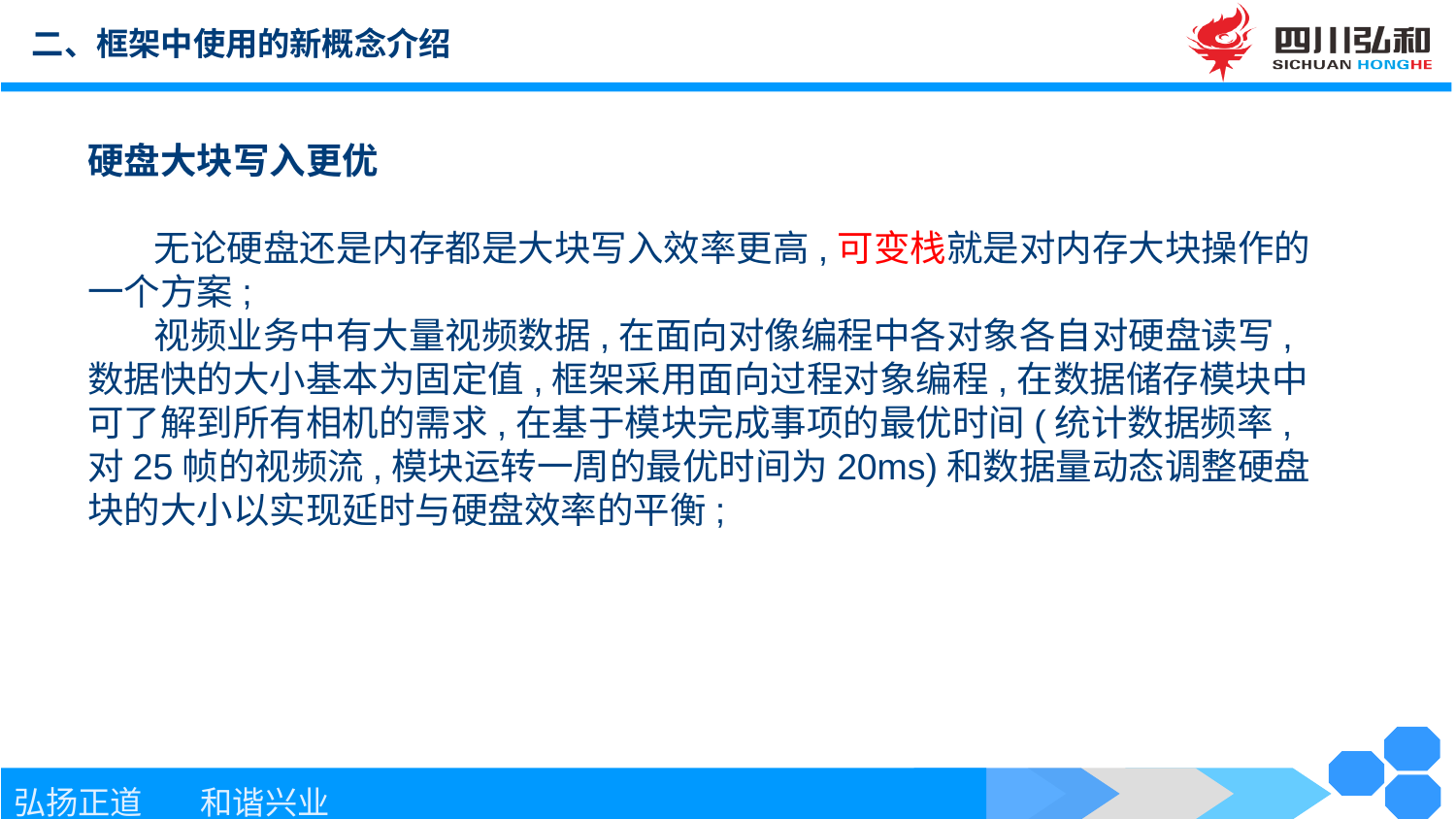

二、框架中使用的新概念介绍

硬盘大块写入更优

       无论硬盘还是内存都是大块写入效率更高,可变栈就是对内存大块操作的一个方案;
       视频业务中有大量视频数据,在面向对像编程中各对象各自对硬盘读写,数据快的大小基本为固定值,框架采用面向过程对象编程,在数据储存模块中可了解到所有相机的需求,在基于模块完成事项的最优时间(统计数据频率,对25帧的视频流,模块运转一周的最优时间为20ms)和数据量动态调整硬盘块的大小以实现延时与硬盘效率的平衡;

Suitable for all category, Lorem Ipsum is not simply random text.